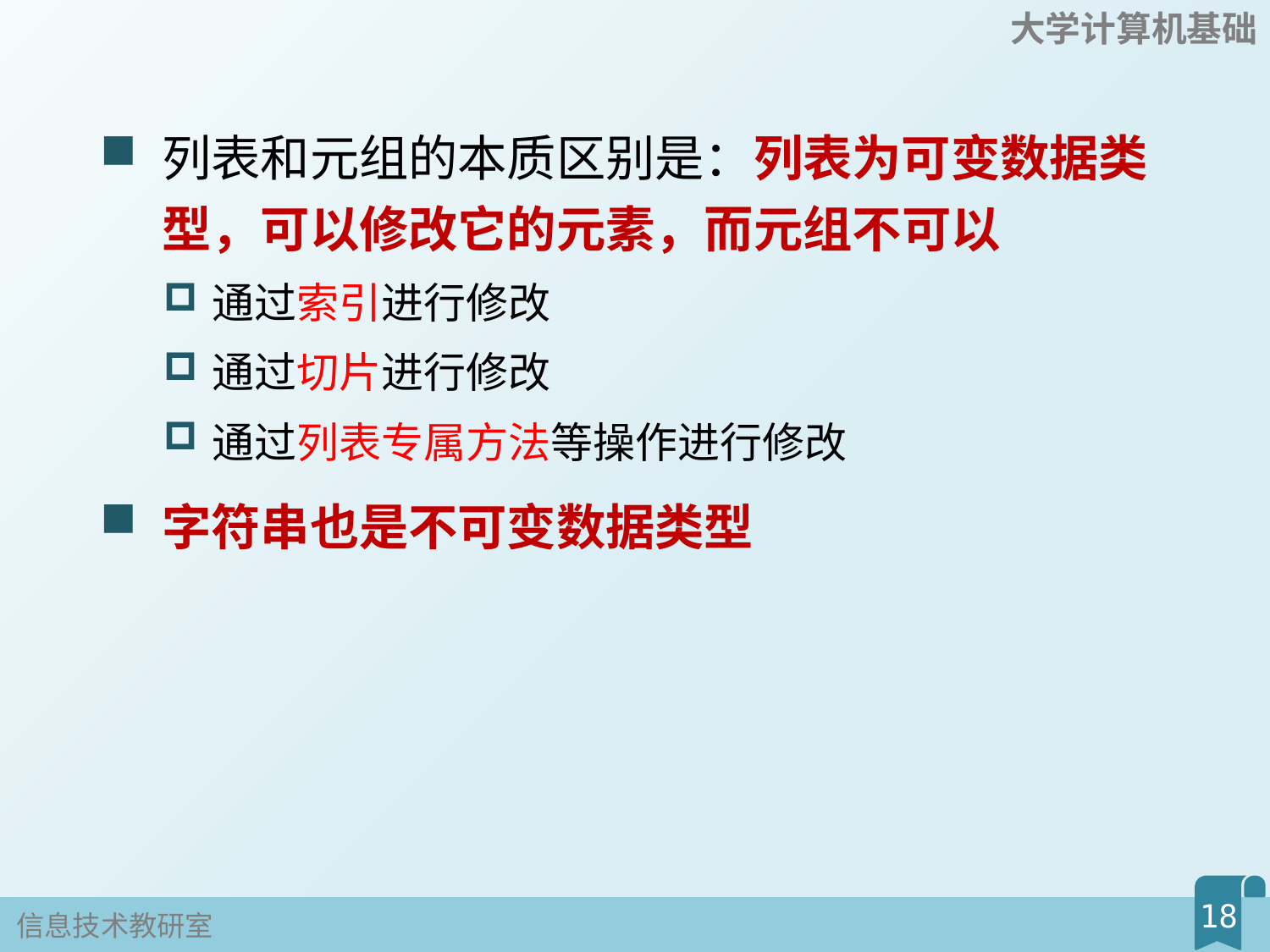

列表和元组的本质区别是：列表为可变数据类型，可以修改它的元素，而元组不可以
通过索引进行修改
通过切片进行修改
通过列表专属方法等操作进行修改
字符串也是不可变数据类型

18